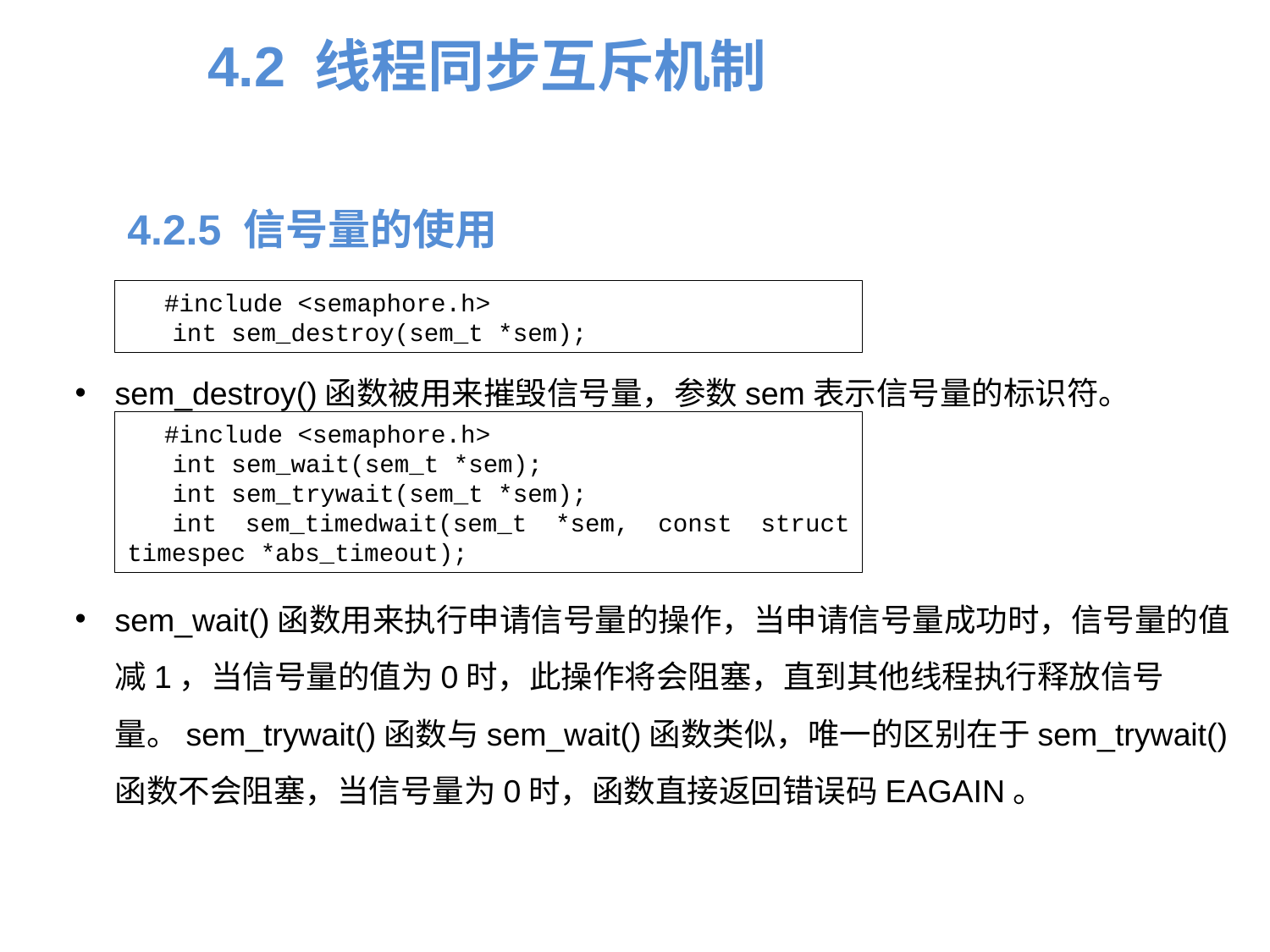

4.2 线程同步互斥机制
4.2.5 信号量的使用
#include <semaphore.h>
int sem_destroy(sem_t *sem);
sem_destroy()函数被用来摧毁信号量，参数sem表示信号量的标识符。
#include <semaphore.h>
int sem_wait(sem_t *sem);
int sem_trywait(sem_t *sem);
int sem_timedwait(sem_t *sem, const struct timespec *abs_timeout);
sem_wait()函数用来执行申请信号量的操作，当申请信号量成功时，信号量的值减1，当信号量的值为0时，此操作将会阻塞，直到其他线程执行释放信号量。sem_trywait()函数与sem_wait()函数类似，唯一的区别在于sem_trywait()函数不会阻塞，当信号量为0时，函数直接返回错误码EAGAIN。